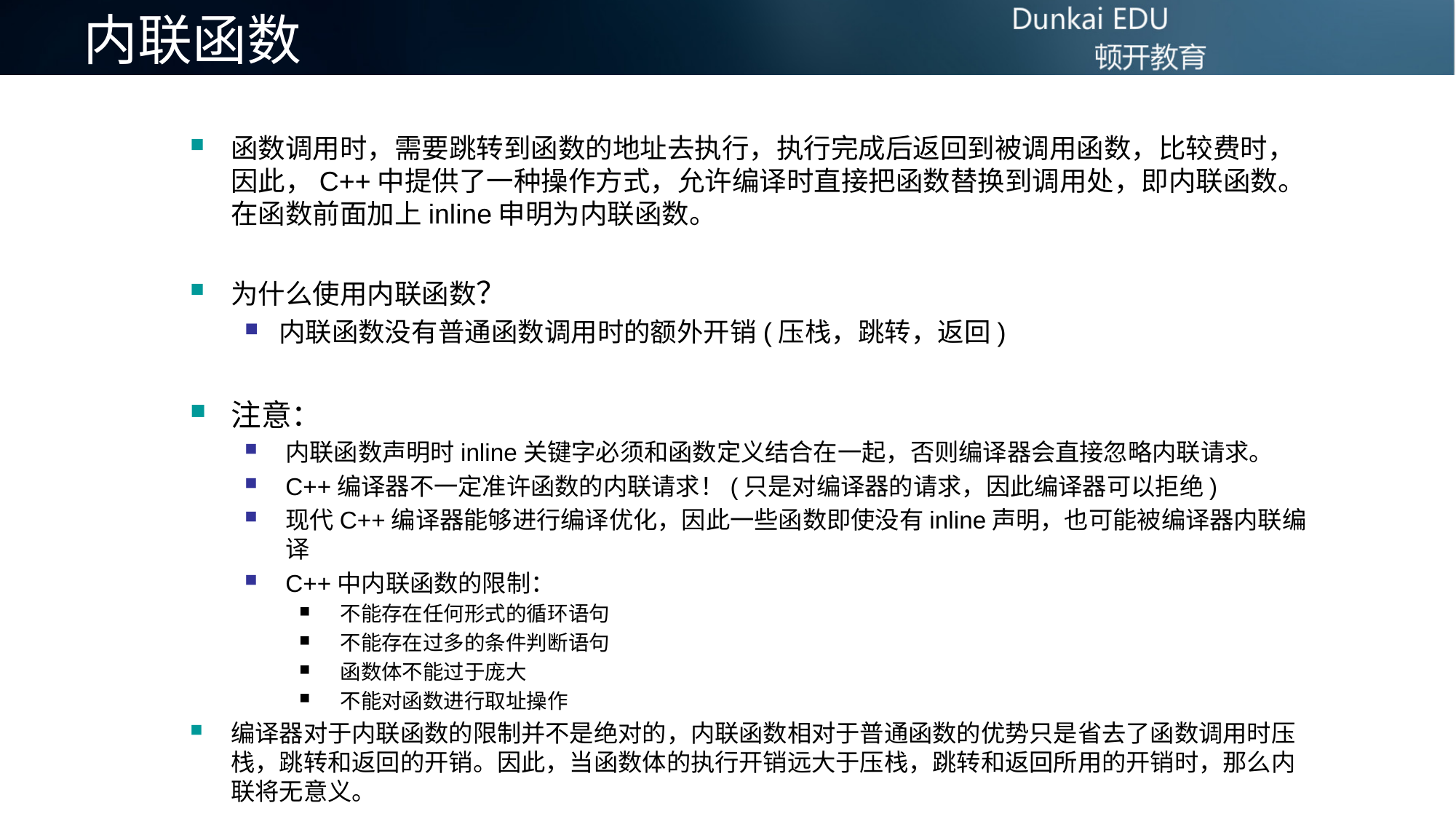

# 内联函数
函数调用时，需要跳转到函数的地址去执行，执行完成后返回到被调用函数，比较费时，因此，C++中提供了一种操作方式，允许编译时直接把函数替换到调用处，即内联函数。在函数前面加上inline申明为内联函数。

为什么使用内联函数？
内联函数没有普通函数调用时的额外开销(压栈，跳转，返回)

注意：
内联函数声明时inline关键字必须和函数定义结合在一起，否则编译器会直接忽略内联请求。
C++编译器不一定准许函数的内联请求！(只是对编译器的请求，因此编译器可以拒绝)
现代C++编译器能够进行编译优化，因此一些函数即使没有inline声明，也可能被编译器内联编译
C++中内联函数的限制：
不能存在任何形式的循环语句
不能存在过多的条件判断语句
函数体不能过于庞大
不能对函数进行取址操作
编译器对于内联函数的限制并不是绝对的，内联函数相对于普通函数的优势只是省去了函数调用时压栈，跳转和返回的开销。因此，当函数体的执行开销远大于压栈，跳转和返回所用的开销时，那么内联将无意义。